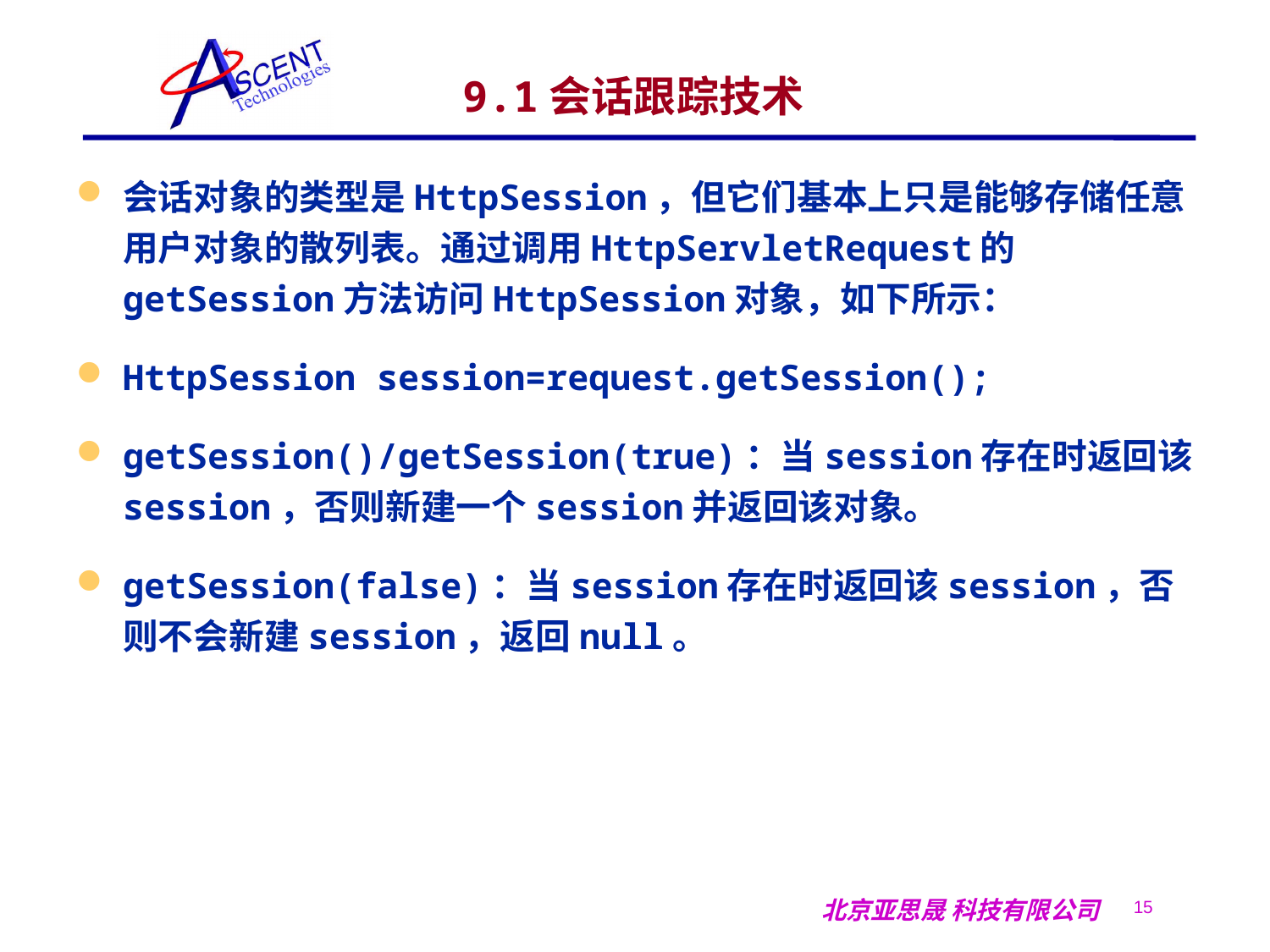

# 9.1会话跟踪技术
会话对象的类型是HttpSession，但它们基本上只是能够存储任意用户对象的散列表。通过调用HttpServletRequest的getSession方法访问HttpSession对象，如下所示：
HttpSession session=request.getSession();
getSession()/getSession(true)：当session存在时返回该session，否则新建一个session并返回该对象。
getSession(false)：当session存在时返回该session，否则不会新建session，返回null。